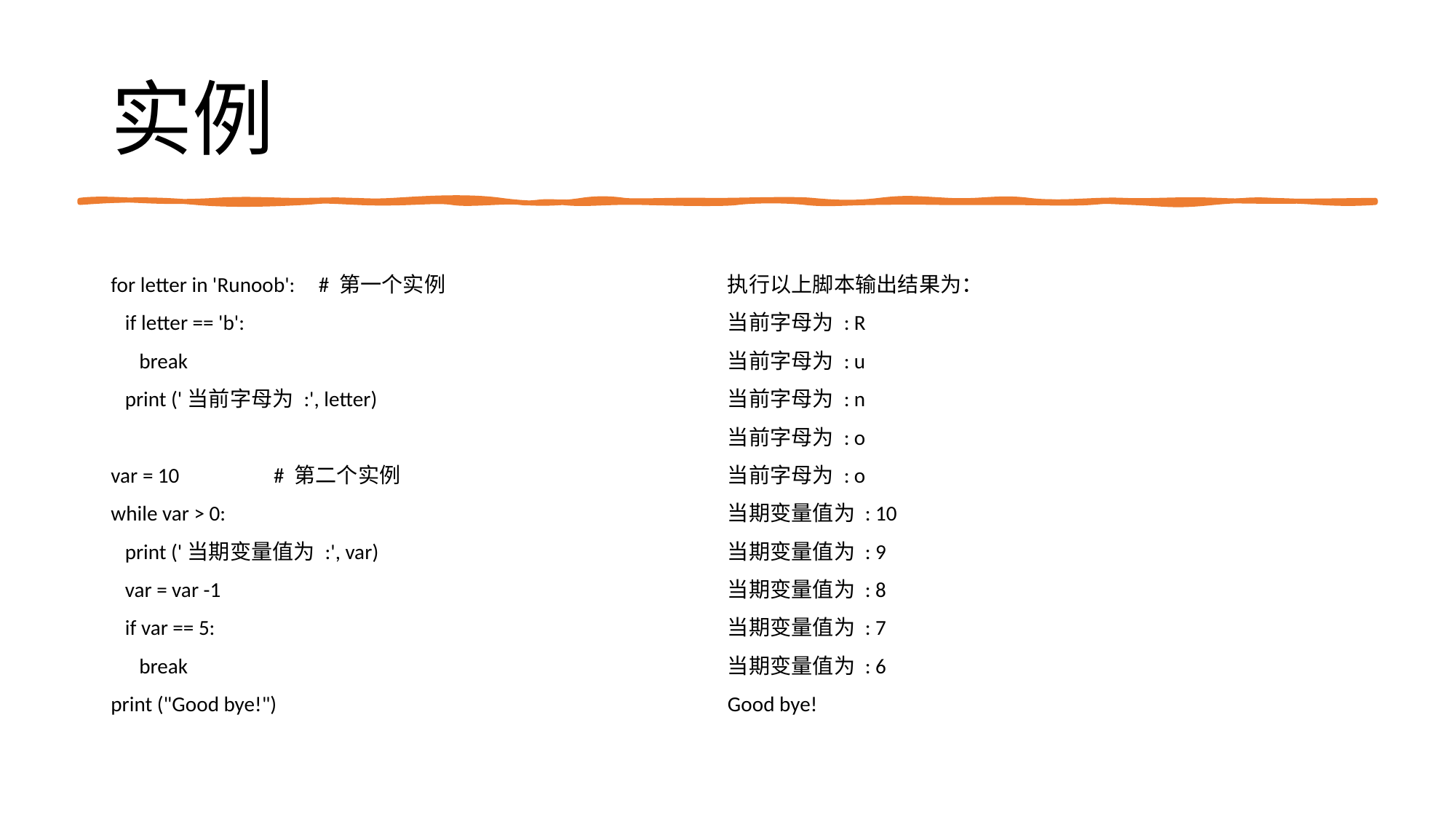

# 实例

for letter in 'Runoob':     # 第一个实例
   if letter == 'b':
      break
   print ('当前字母为 :', letter)

var = 10                    # 第二个实例
while var > 0:
   print ('当期变量值为 :', var)
   var = var -1
   if var == 5:
      break
print ("Good bye!")

执行以上脚本输出结果为：
当前字母为 : R
当前字母为 : u
当前字母为 : n
当前字母为 : o
当前字母为 : o
当期变量值为 : 10
当期变量值为 : 9
当期变量值为 : 8
当期变量值为 : 7
当期变量值为 : 6
Good bye!